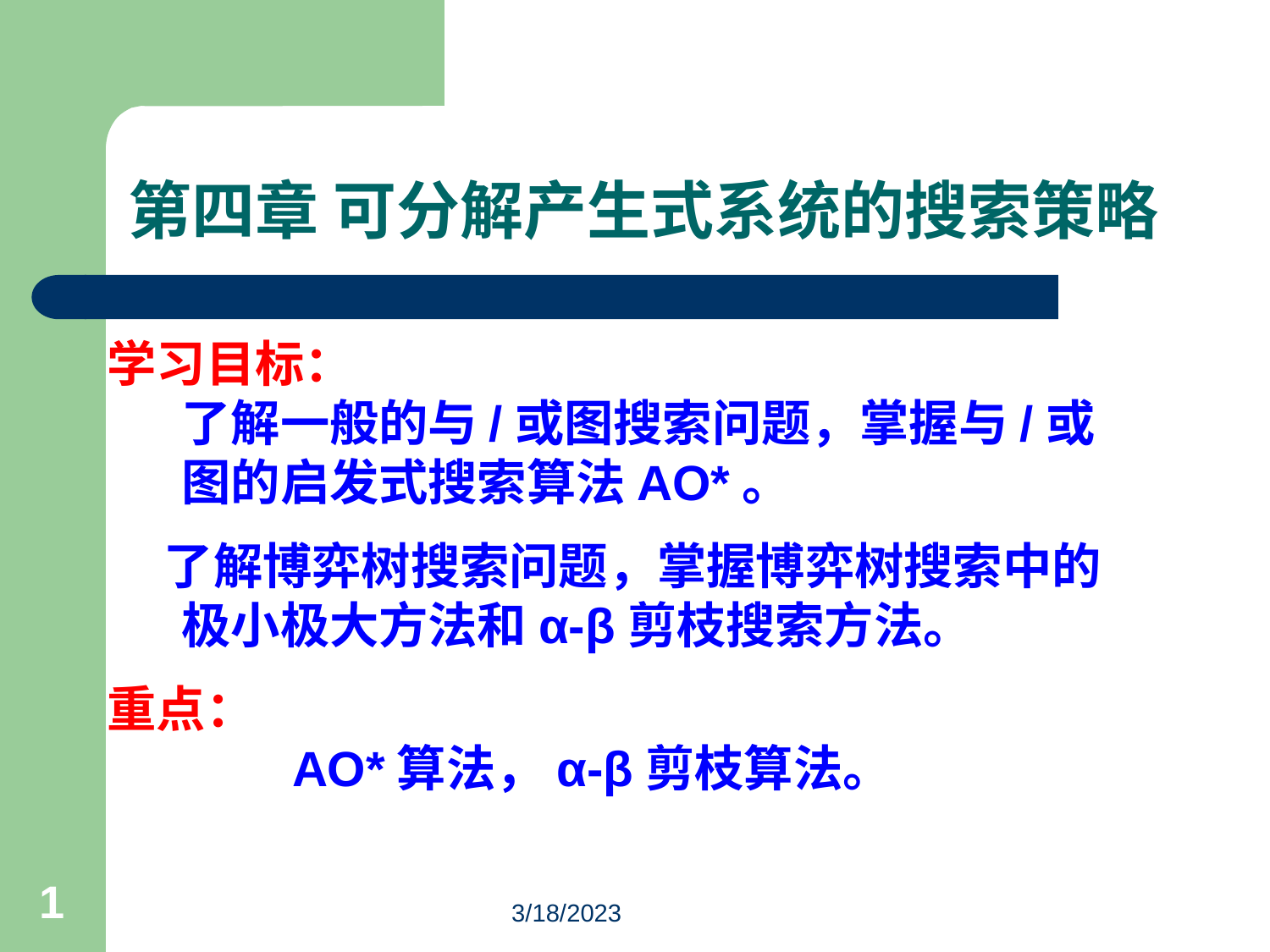

第四章 可分解产生式系统的搜索策略
学习目标：
了解一般的与/或图搜索问题，掌握与/或图的启发式搜索算法AO*。
    了解博弈树搜索问题，掌握博弈树搜索中的极小极大方法和α-β剪枝搜索方法。
重点：
　　AO*算法，α-β剪枝算法。

1
3/18/2023